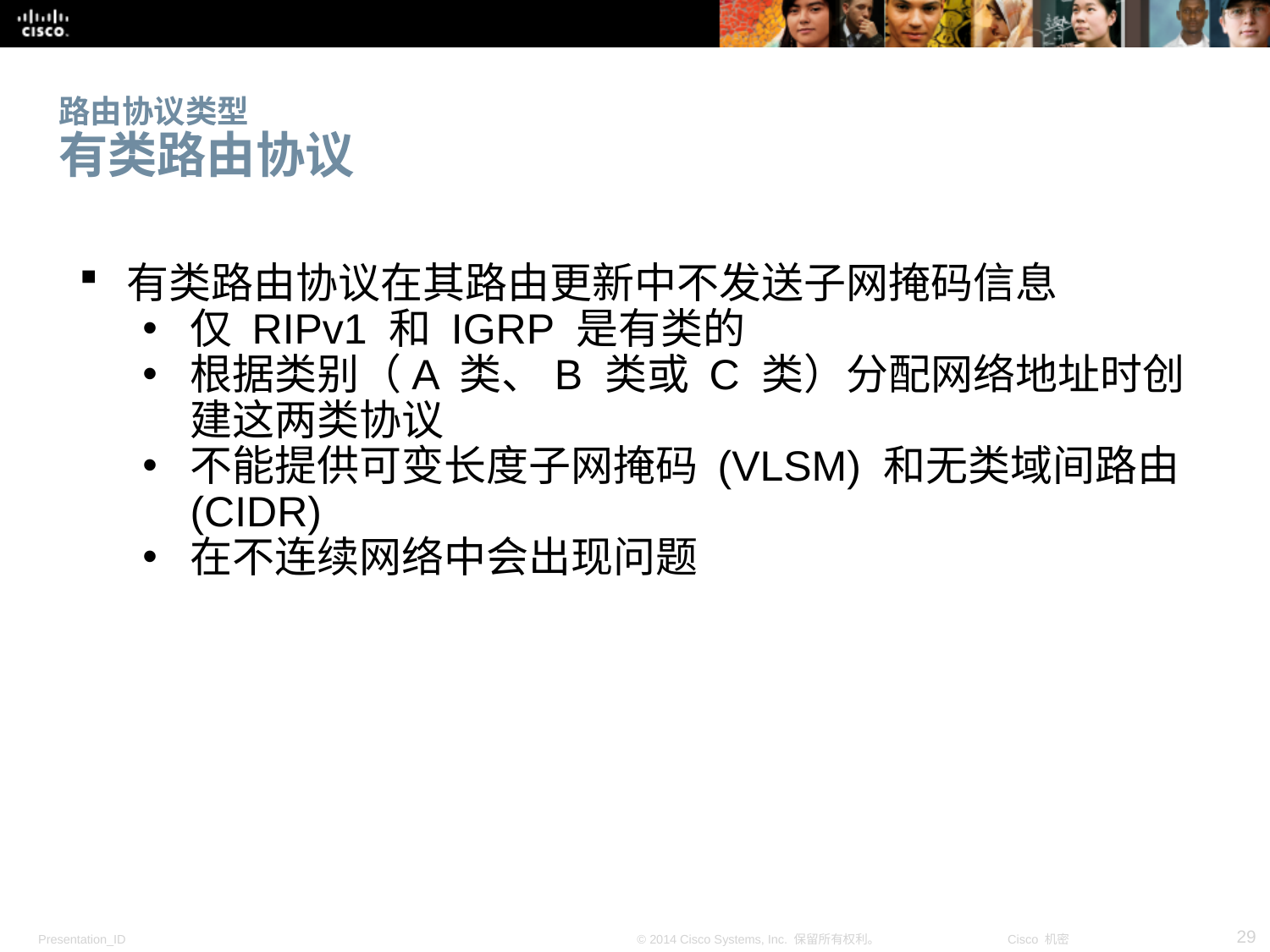

# 路由协议类型 有类路由协议
有类路由协议在其路由更新中不发送子网掩码信息
仅 RIPv1 和 IGRP 是有类的
根据类别（A 类、B 类或 C 类）分配网络地址时创建这两类协议
不能提供可变长度子网掩码 (VLSM) 和无类域间路由 (CIDR)
在不连续网络中会出现问题